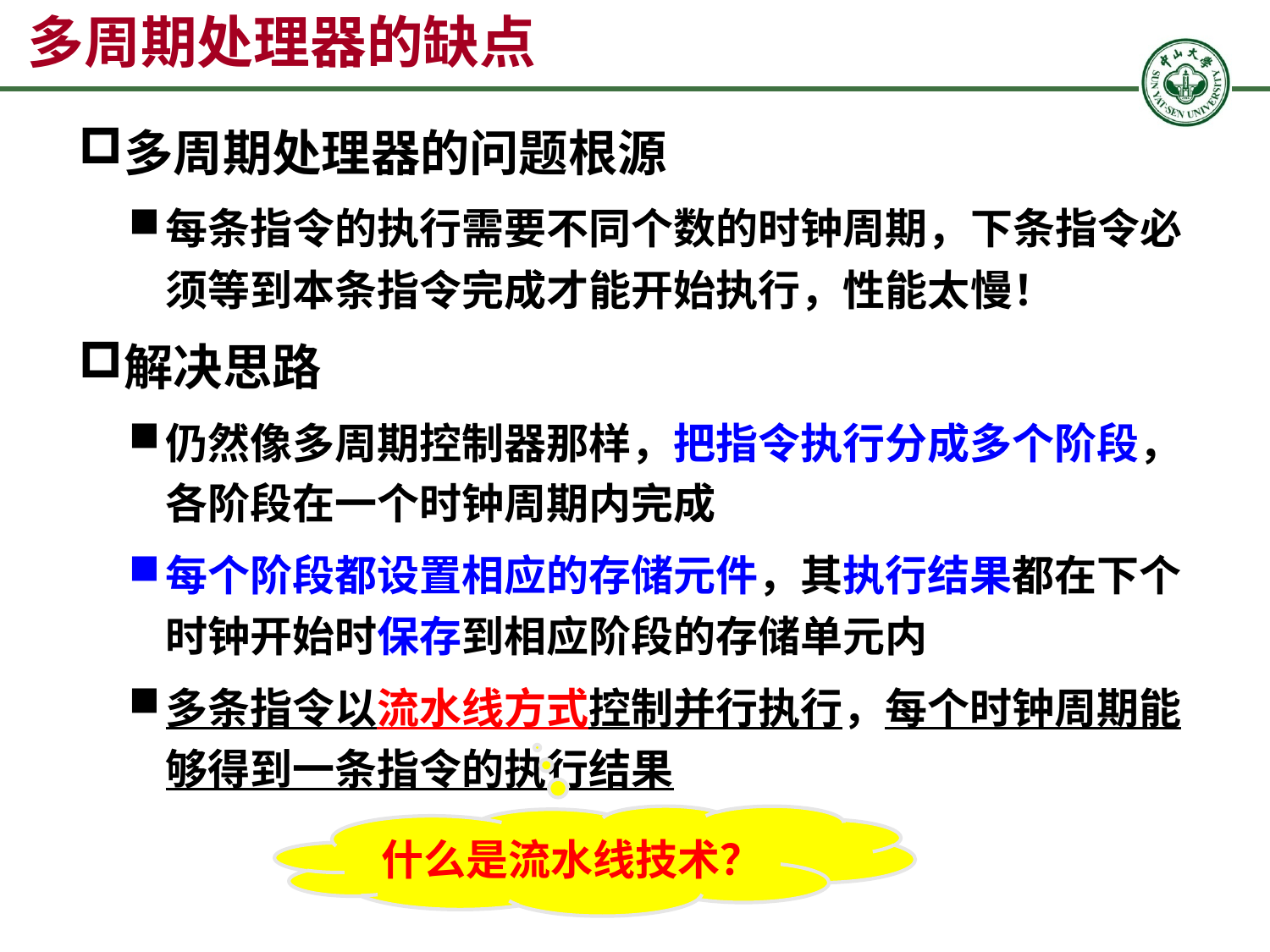

# 多周期处理器的缺点
多周期处理器的问题根源
每条指令的执行需要不同个数的时钟周期，下条指令必须等到本条指令完成才能开始执行，性能太慢！
解决思路
仍然像多周期控制器那样，把指令执行分成多个阶段，各阶段在一个时钟周期内完成
每个阶段都设置相应的存储元件，其执行结果都在下个时钟开始时保存到相应阶段的存储单元内
多条指令以流水线方式控制并行执行，每个时钟周期能够得到一条指令的执行结果
什么是流水线技术？